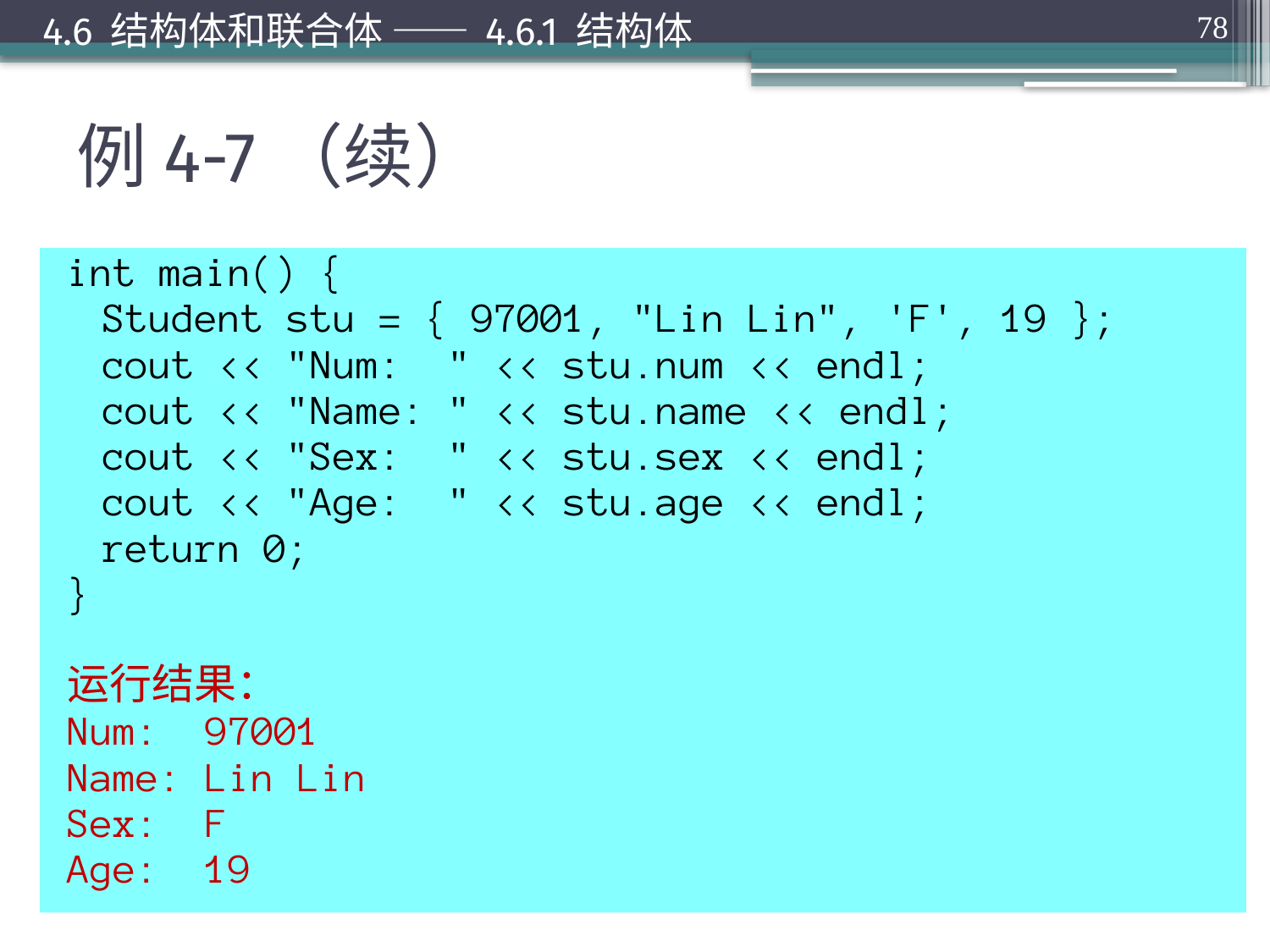

4.6 结构体和联合体 —— 4.6.1 结构体
78
# 例4-7（续）
int main() {
	Student stu = { 97001, "Lin Lin", 'F', 19 };
	cout << "Num:  " << stu.num << endl;
	cout << "Name: " << stu.name << endl;
	cout << "Sex:  " << stu.sex << endl;
	cout << "Age:  " << stu.age << endl;
	return 0;
}

运行结果：
Num:  97001
Name: Lin Lin
Sex:  F
Age:  19